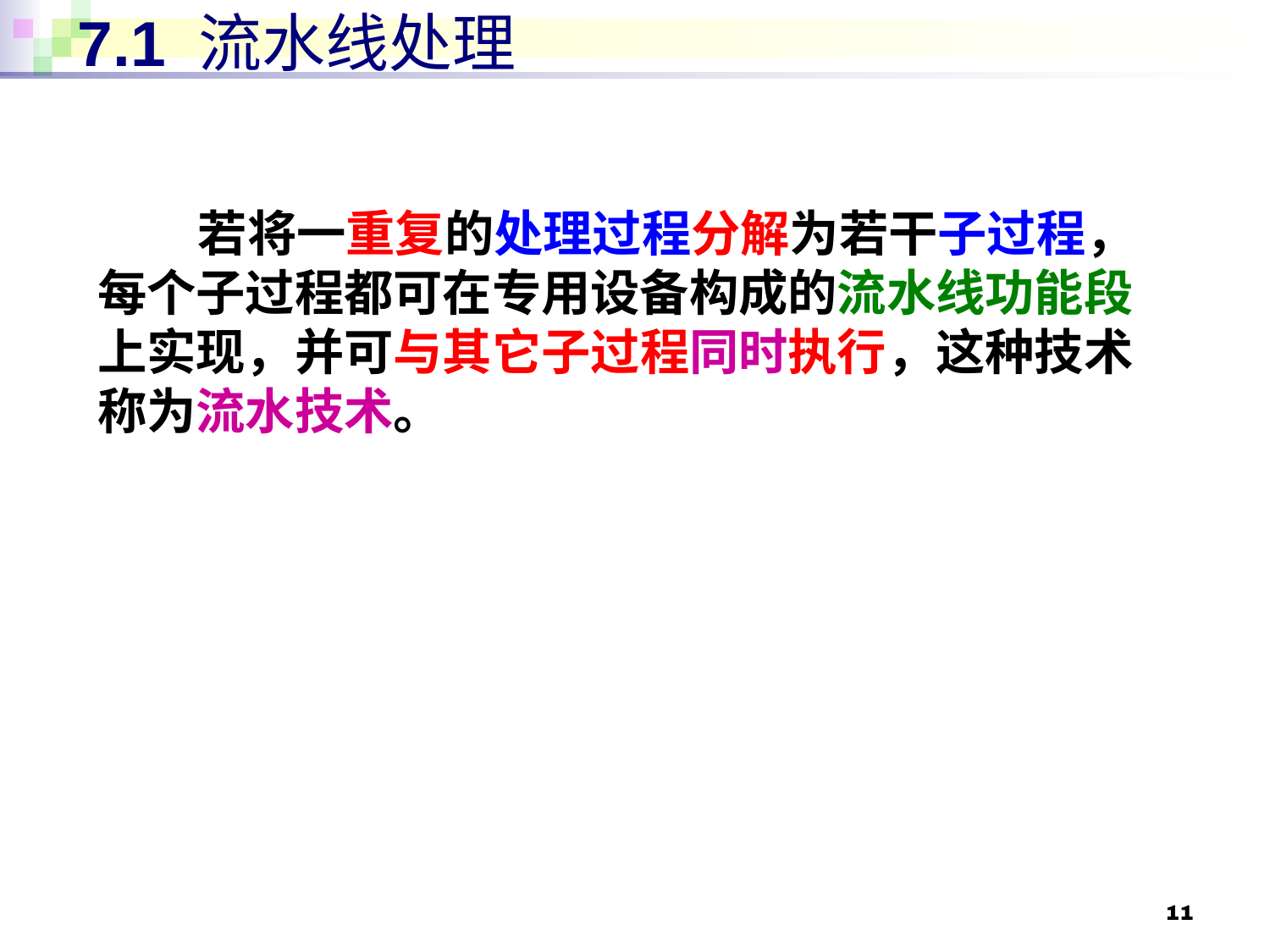

# 7.1 流水线处理
若将一重复的处理过程分解为若干子过程，每个子过程都可在专用设备构成的流水线功能段上实现，并可与其它子过程同时执行，这种技术称为流水技术。
11